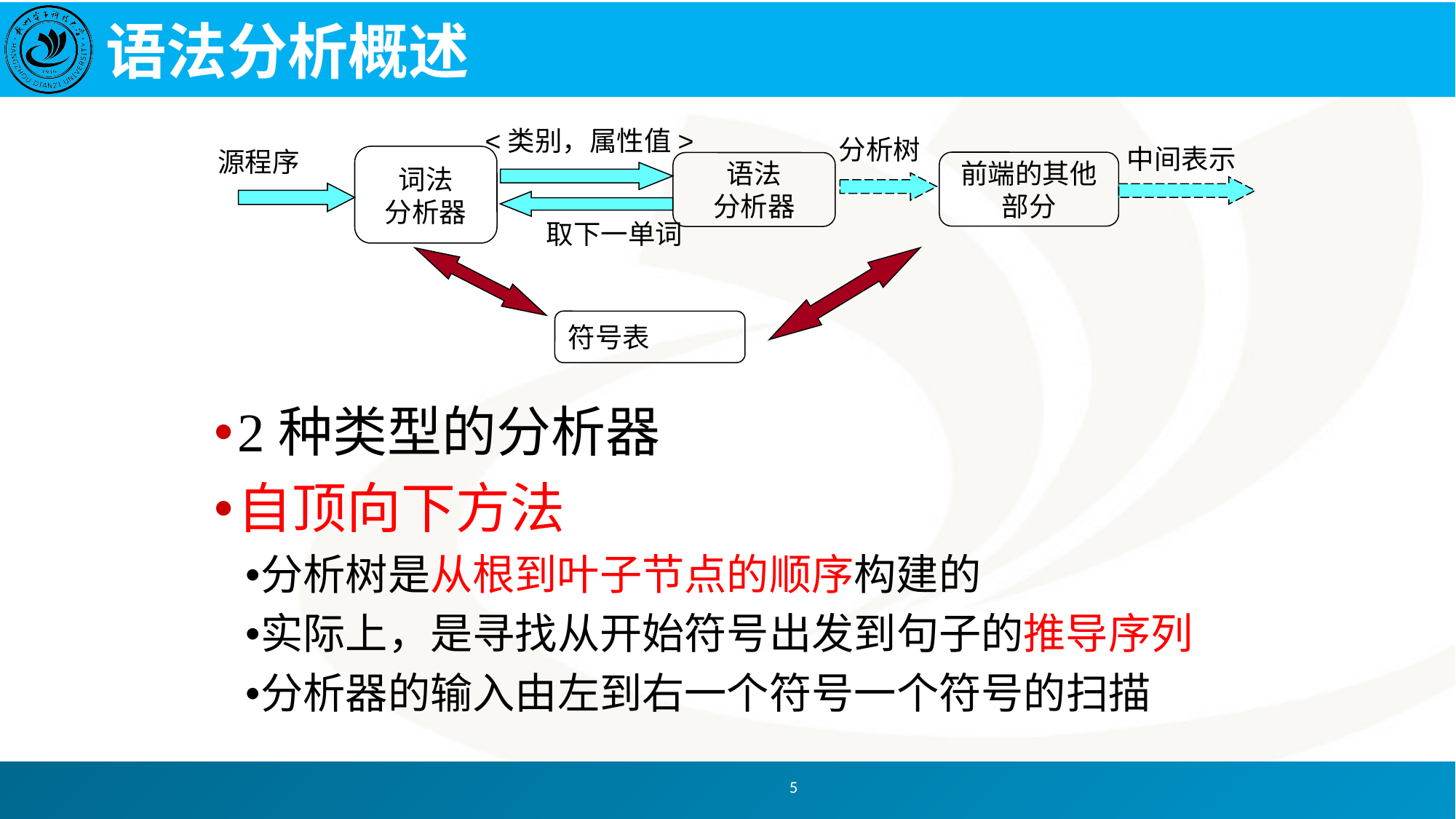

# 语法分析概述
<类别，属性值>
分析树
源程序
中间表示
词法
分析器
前端的其他部分
语法
分析器

取下一单词

符号表
2种类型的分析器
自顶向下方法
分析树是从根到叶子节点的顺序构建的
实际上，是寻找从开始符号出发到句子的推导序列
分析器的输入由左到右一个符号一个符号的扫描
5